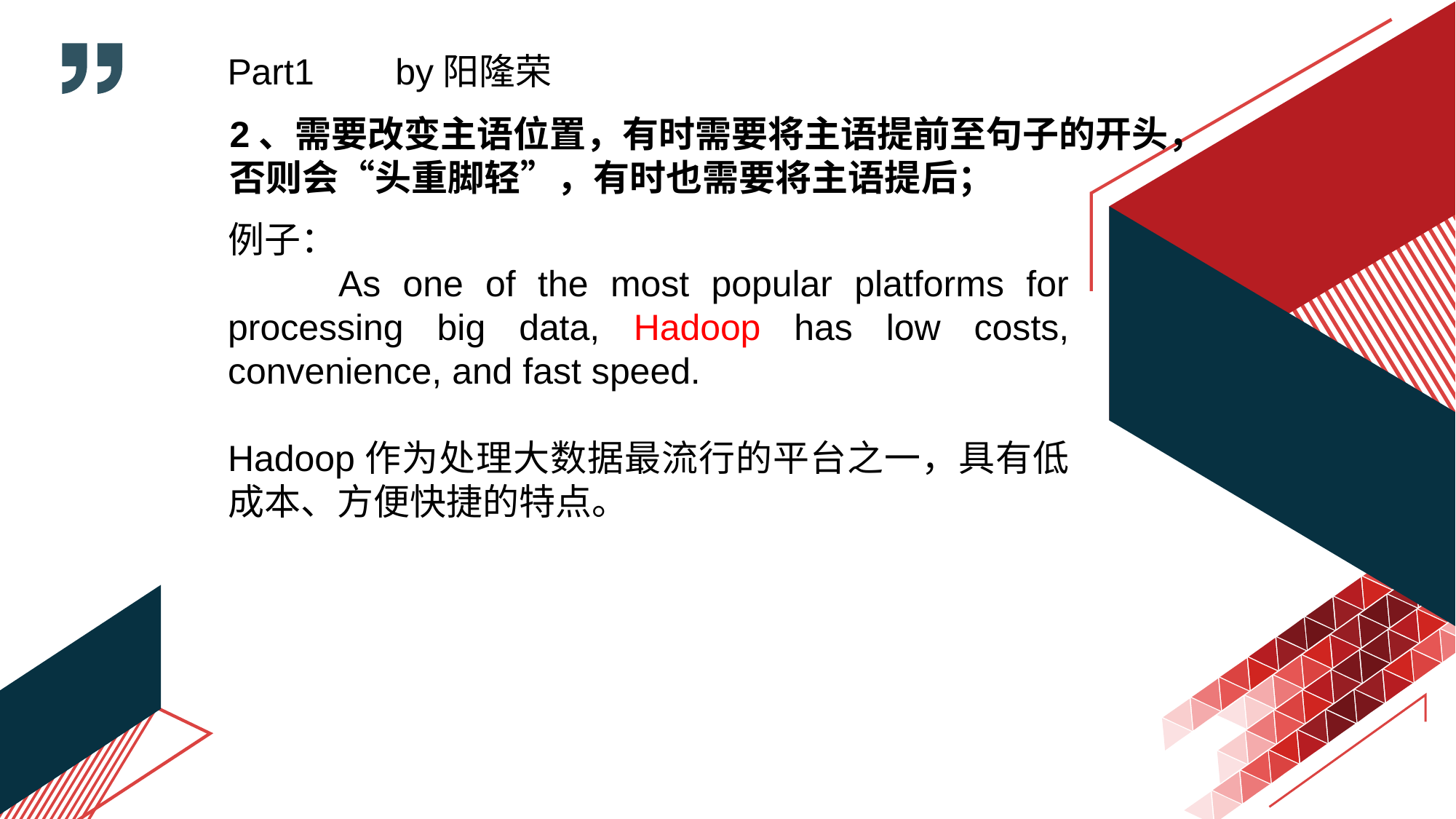

Part1        by阳隆荣

2、需要改变主语位置，有时需要将主语提前至句子的开头，
否则会“头重脚轻”，有时也需要将主语提后；
例子：
     As one of the most popular platforms for processing big data, Hadoop has low costs, convenience, and fast speed.

Hadoop作为处理大数据最流行的平台之一，具有低成本、方便快捷的特点。